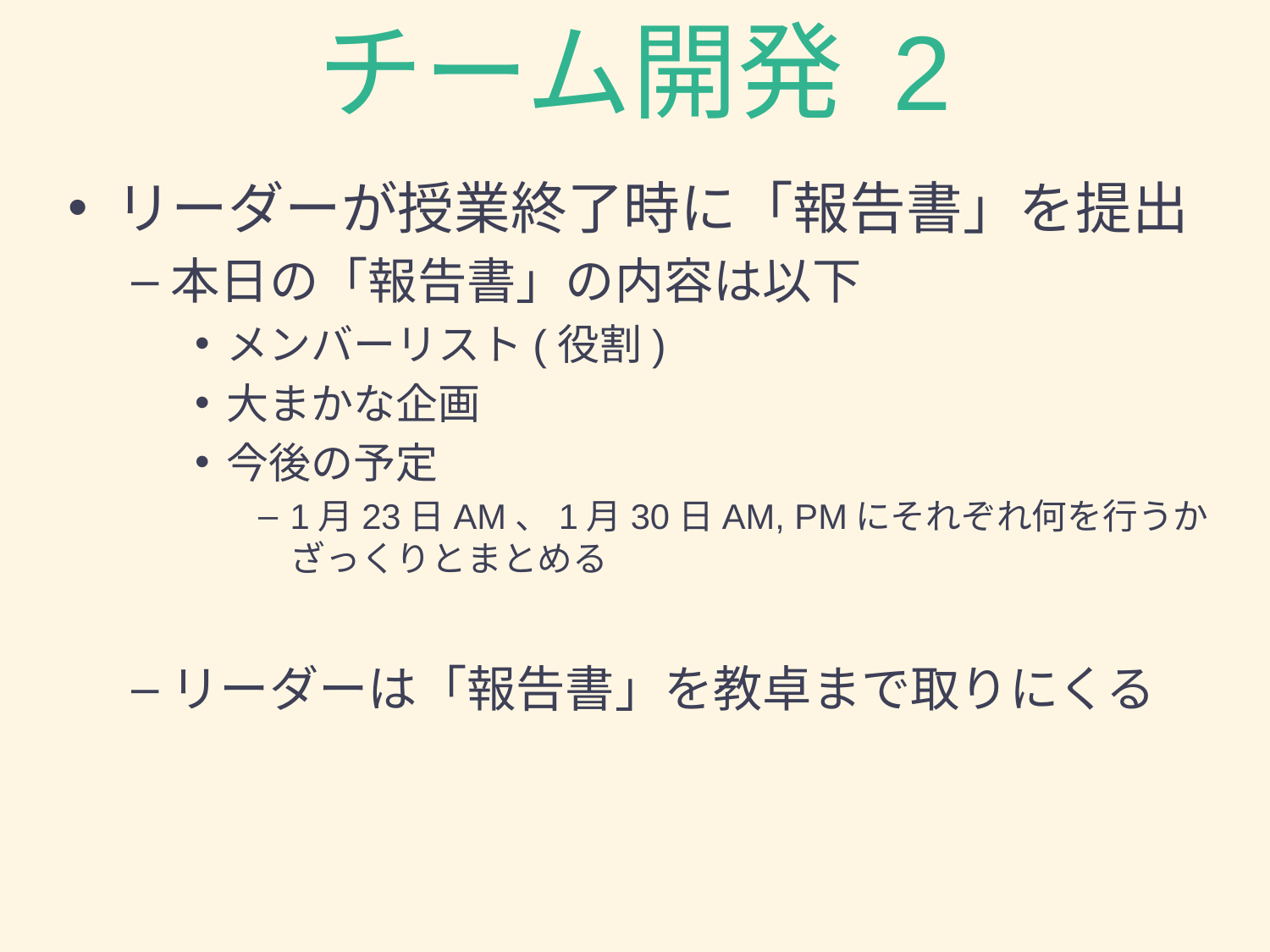

# チーム開発 2

リーダーが授業終了時に「報告書」を提出
本日の「報告書」の内容は以下
メンバーリスト(役割)
大まかな企画
今後の予定
1月23日AM、1月30日AM, PMにそれぞれ何を行うか
ざっくりとまとめる

リーダーは「報告書」を教卓まで取りにくる